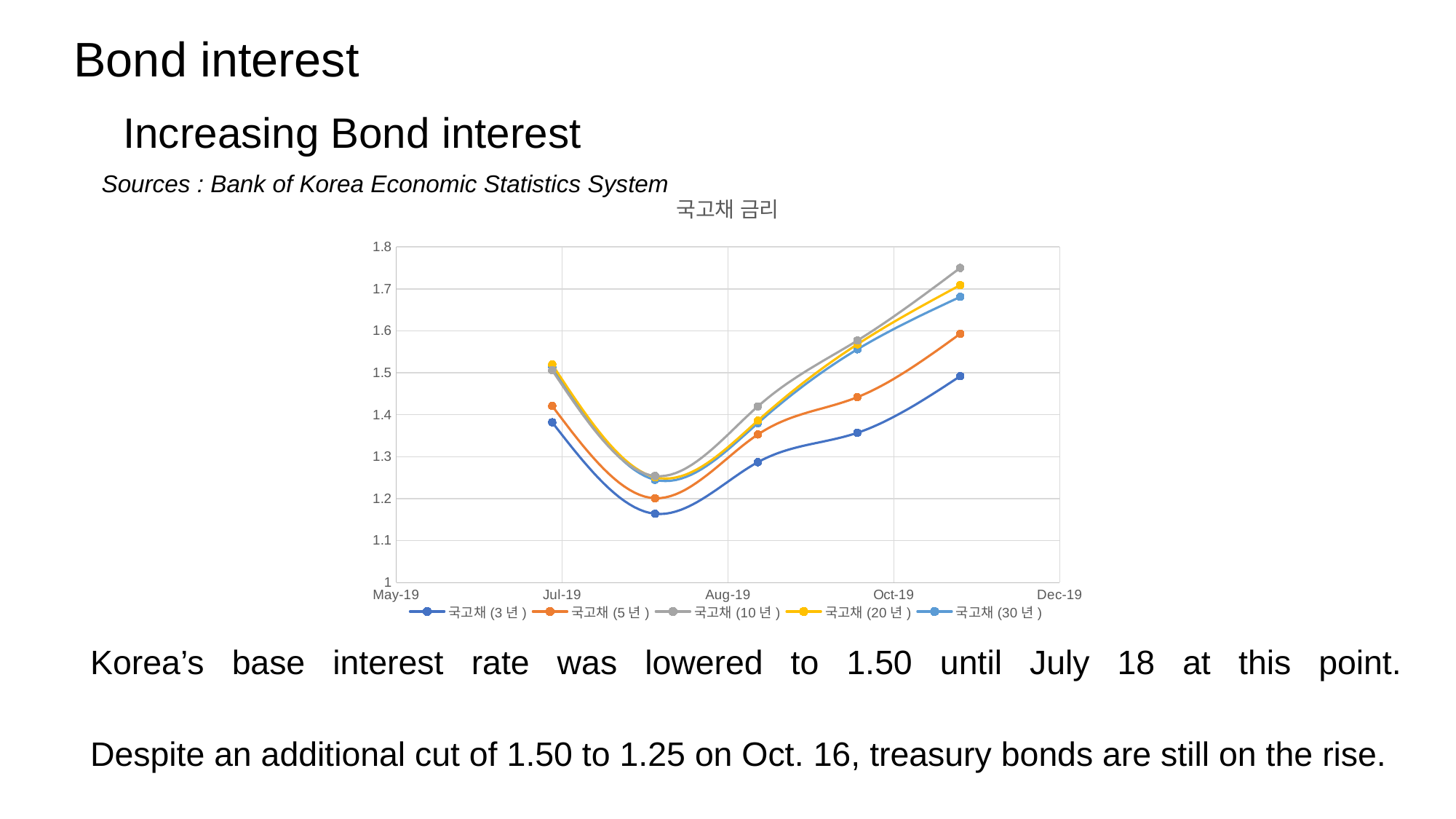

Bond interest
Increasing Bond interest
Sources : Bank of Korea Economic Statistics System

### Chart: 국고채 금리

| Category |  |  |  |  |  |
|---|---|---|---|---|---|

Korea’s base interest rate was lowered to 1.50 until July 18 at this point.
Despite an additional cut of 1.50 to 1.25 on Oct. 16, treasury bonds are still on the rise.